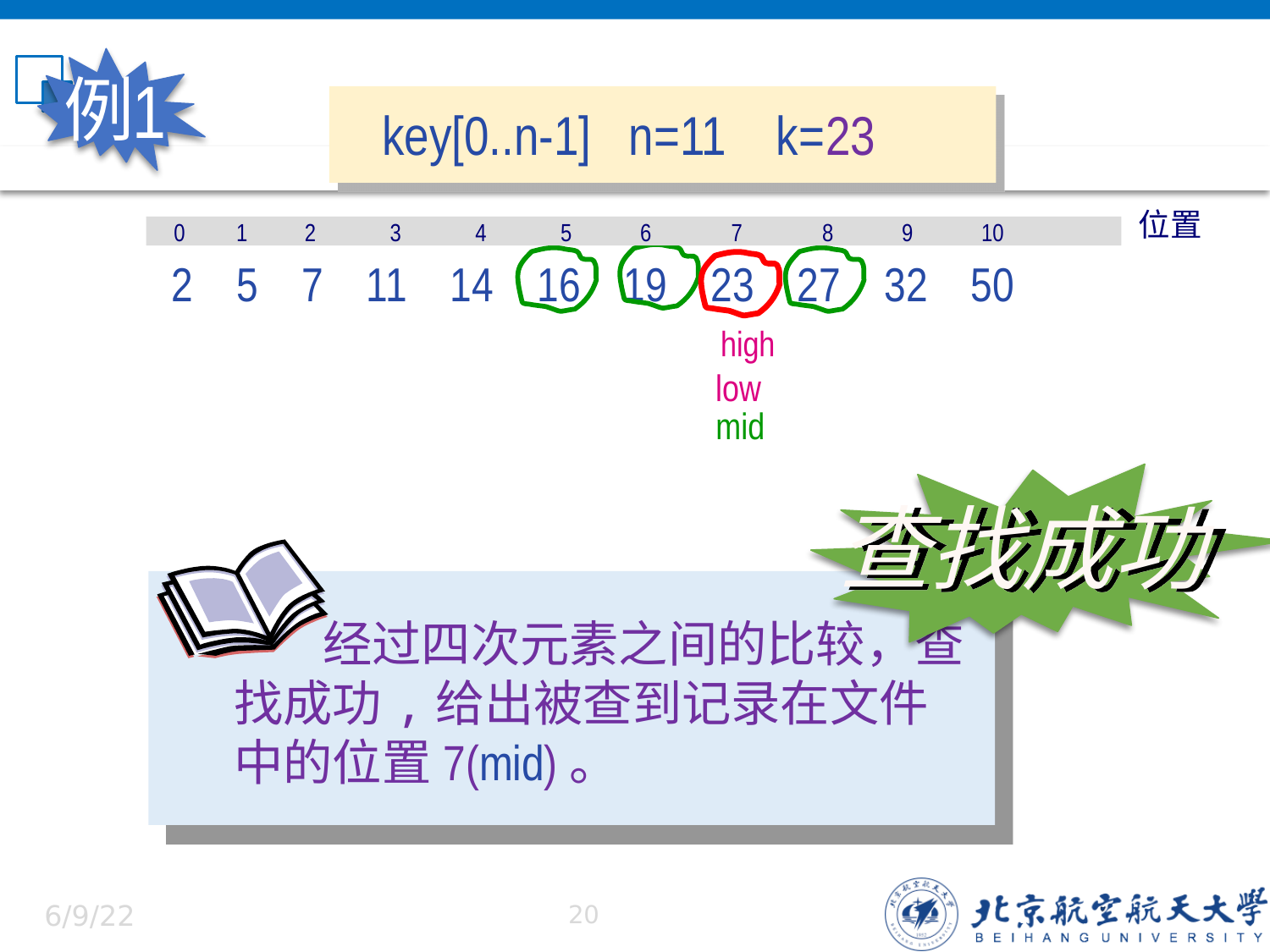

1
例

key[0..n-1]   n=11    k=23
位置
0         1          2             3             4             5            6              7              8            9            10

2    5    7    11    14    16    19    23    27    32    50

high
mid

low

high
low
mid

mid

low

mid

查找成功

       经过四次元素之间的比较，查找成功,给出被查到记录在文件中的位置7(mid)。
6/9/22
20